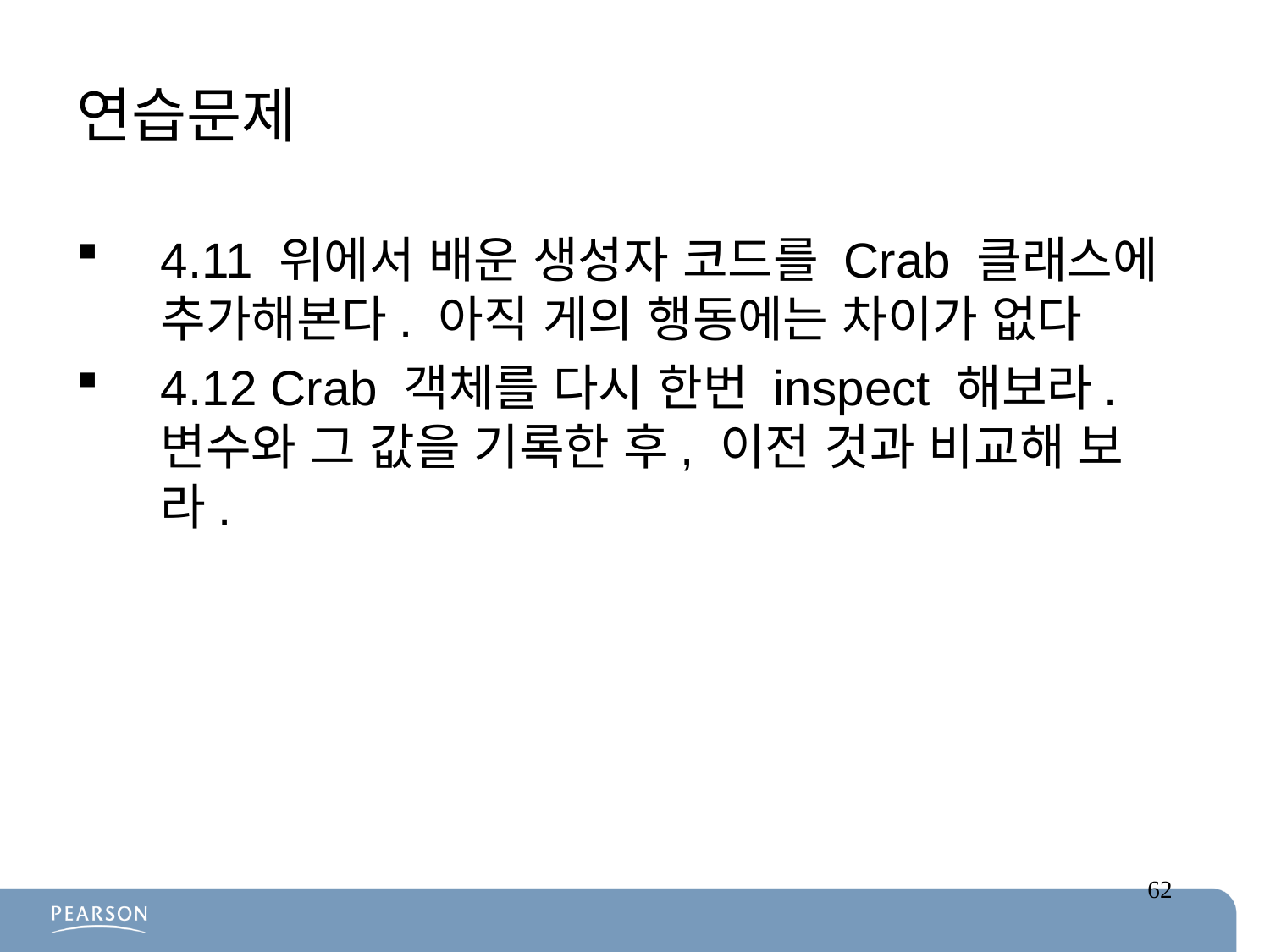

# 연습문제
4.11 위에서 배운 생성자 코드를 Crab 클래스에 추가해본다. 아직 게의 행동에는 차이가 없다
4.12 Crab 객체를 다시 한번 inspect 해보라. 변수와 그 값을 기록한 후, 이전 것과 비교해 보라.
62